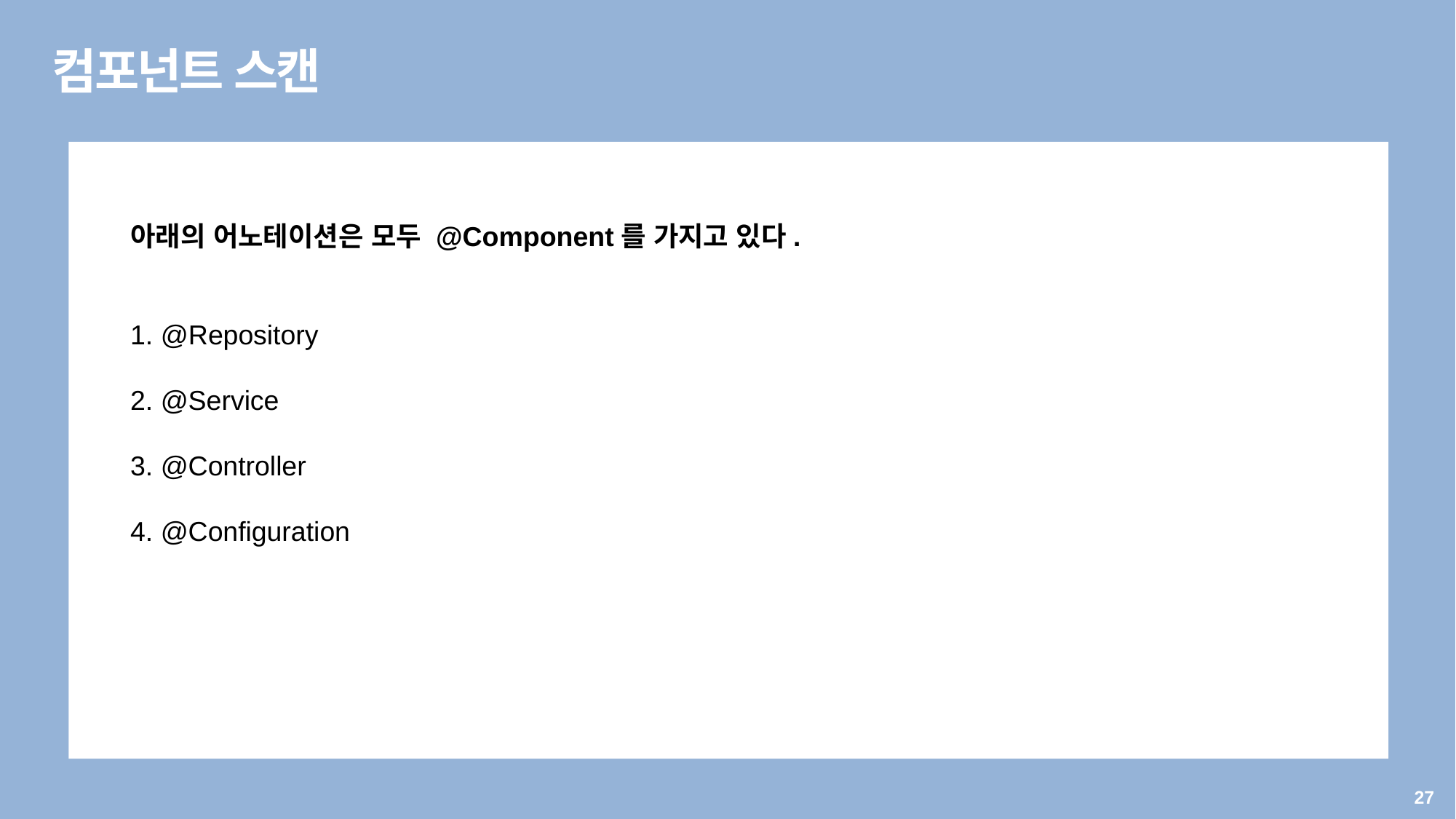

컴포넌트 스캔

아래의 어노테이션은 모두 @Component를 가지고 있다.
1. @Repository
2. @Service
3. @Controller
4. @Configuration

27